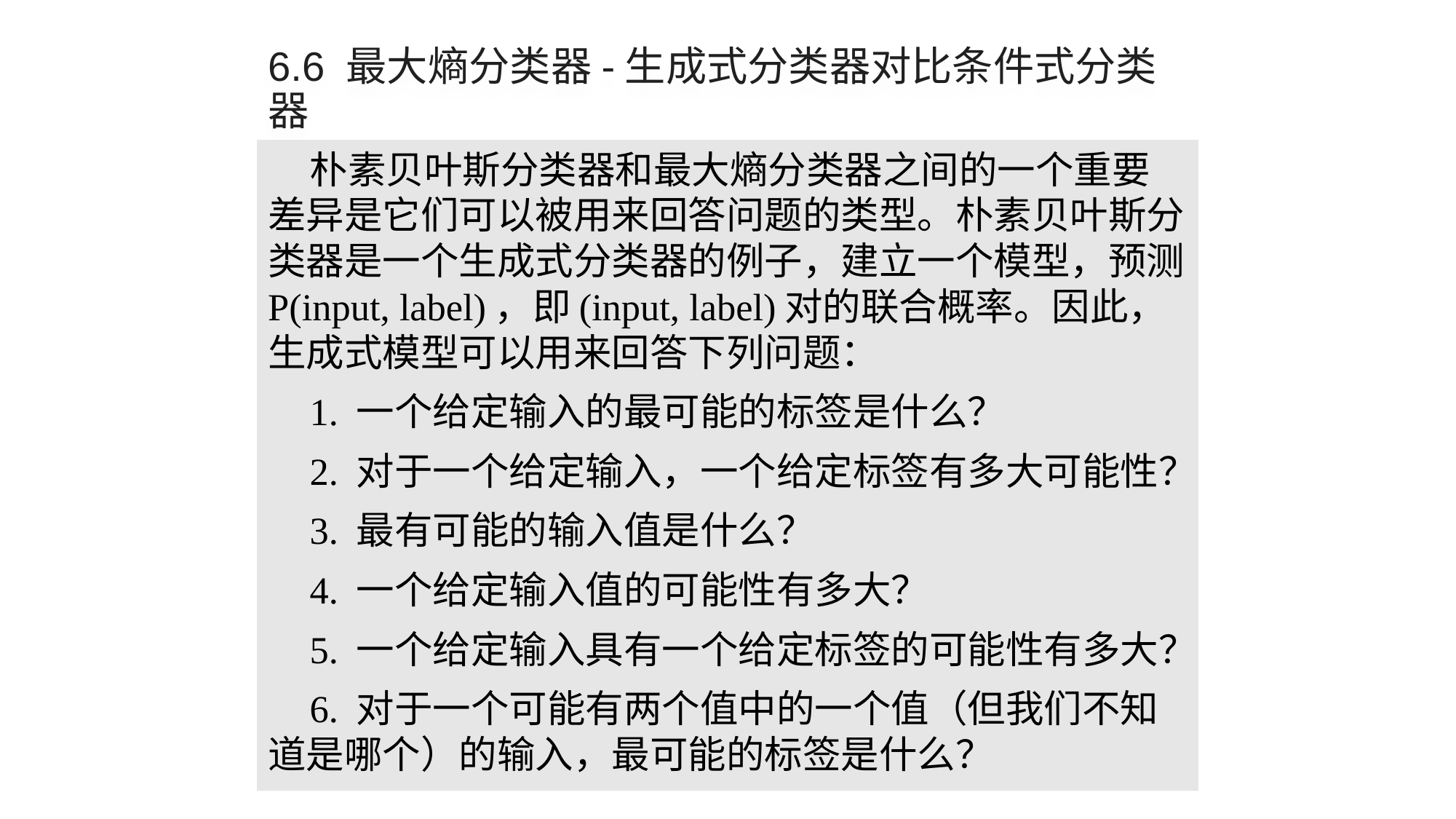

# 6.6 最大熵分类器-生成式分类器对比条件式分类器
朴素贝叶斯分类器和最大熵分类器之间的一个重要差异是它们可以被用来回答问题的类型。朴素贝叶斯分类器是一个生成式分类器的例子，建立一个模型，预测 P(input, label)，即(input, label)对的联合概率。因此，生成式模型可以用来回答下列问题：
1. 一个给定输入的最可能的标签是什么？
2. 对于一个给定输入，一个给定标签有多大可能性？
3. 最有可能的输入值是什么？
4. 一个给定输入值的可能性有多大？
5. 一个给定输入具有一个给定标签的可能性有多大？
6. 对于一个可能有两个值中的一个值（但我们不知道是哪个）的输入，最可能的标签是什么？